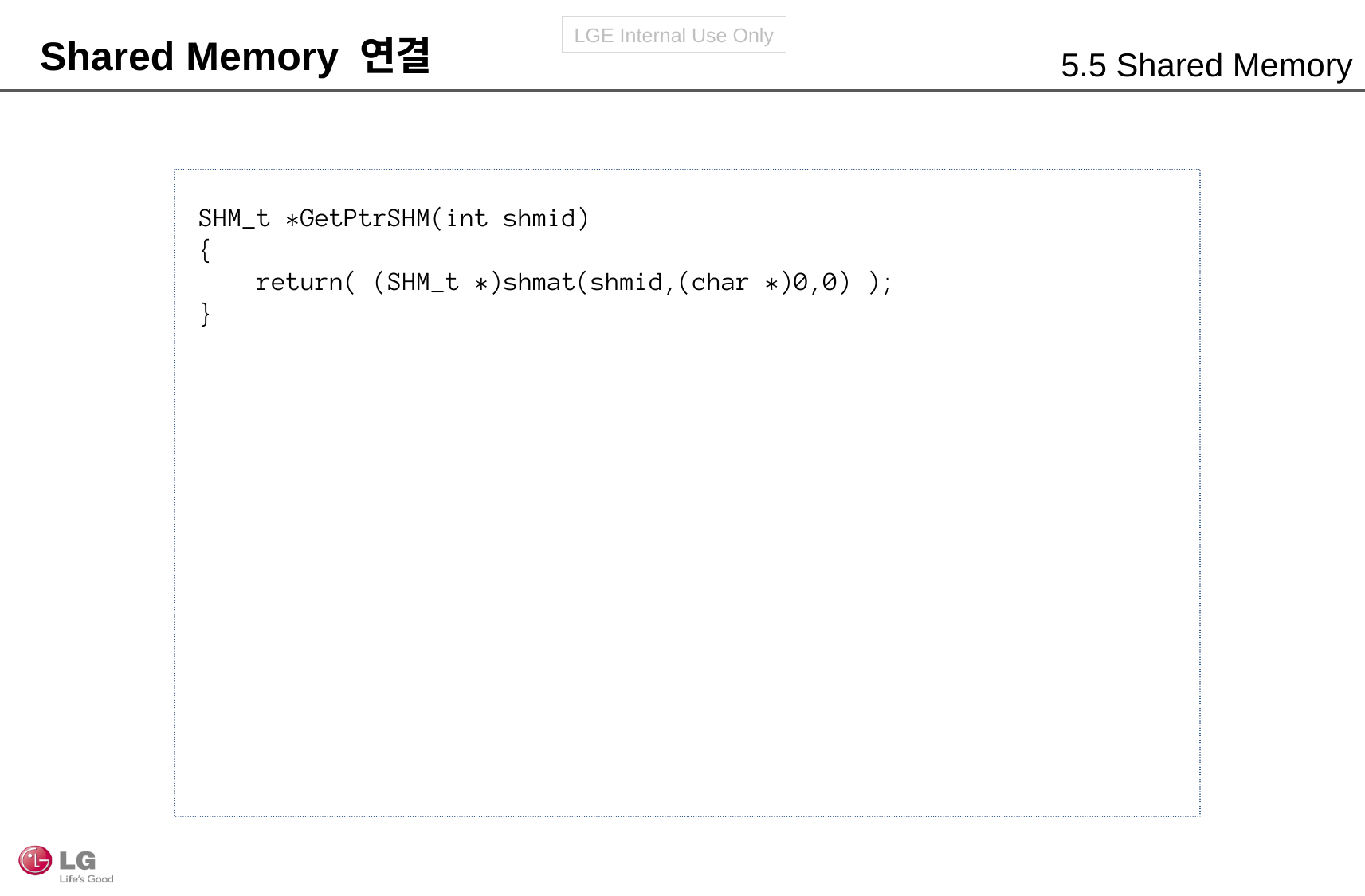

Shared Memory 연결
5.5 Shared Memory

SHM_t *GetPtrSHM(int shmid)
{
    return( (SHM_t *)shmat(shmid,(char *)0,0) );
}